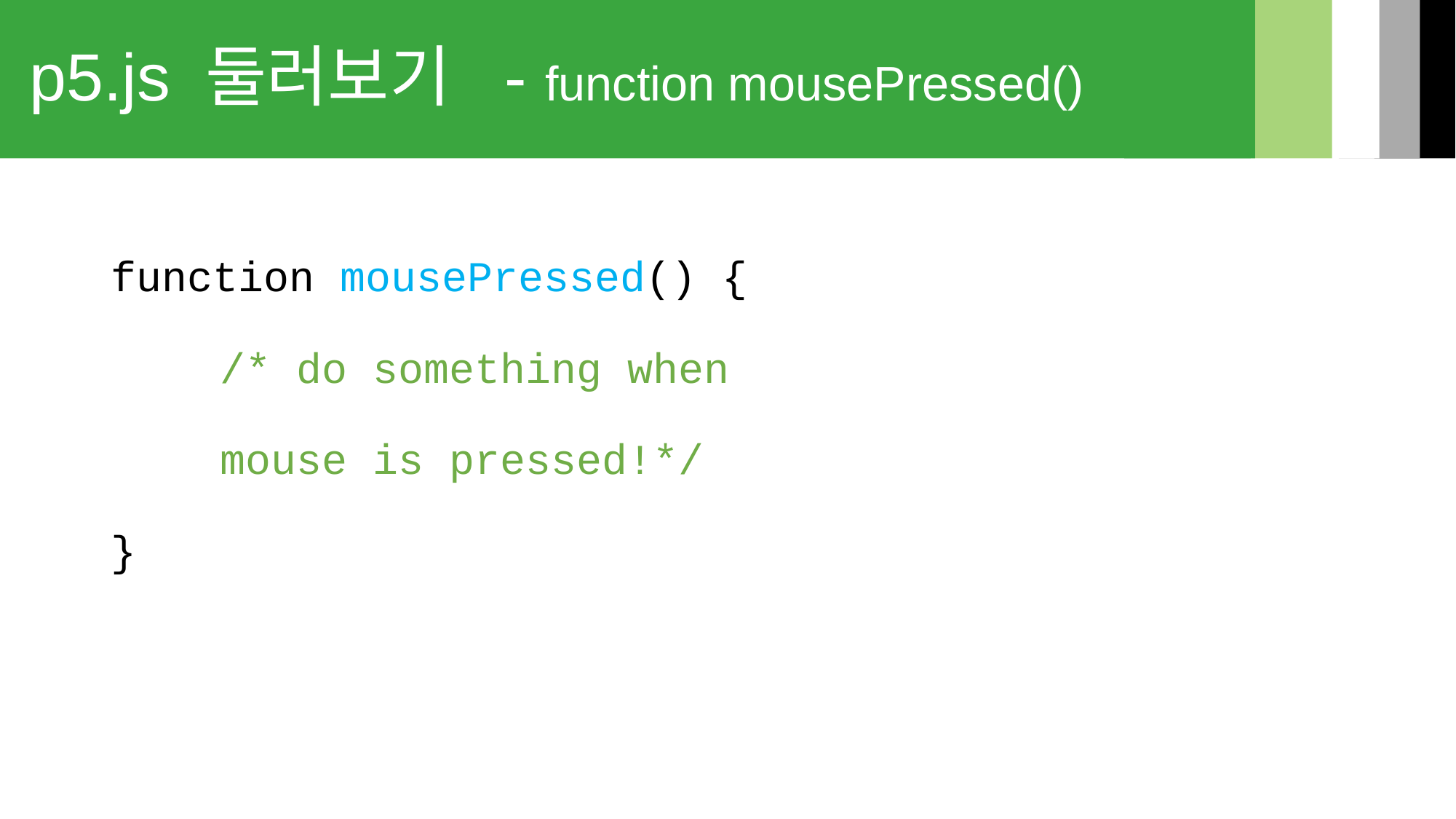

# p5.js 둘러보기  - function mousePressed()
function mousePressed() {
	/* do something when
	mouse is pressed!*/
}